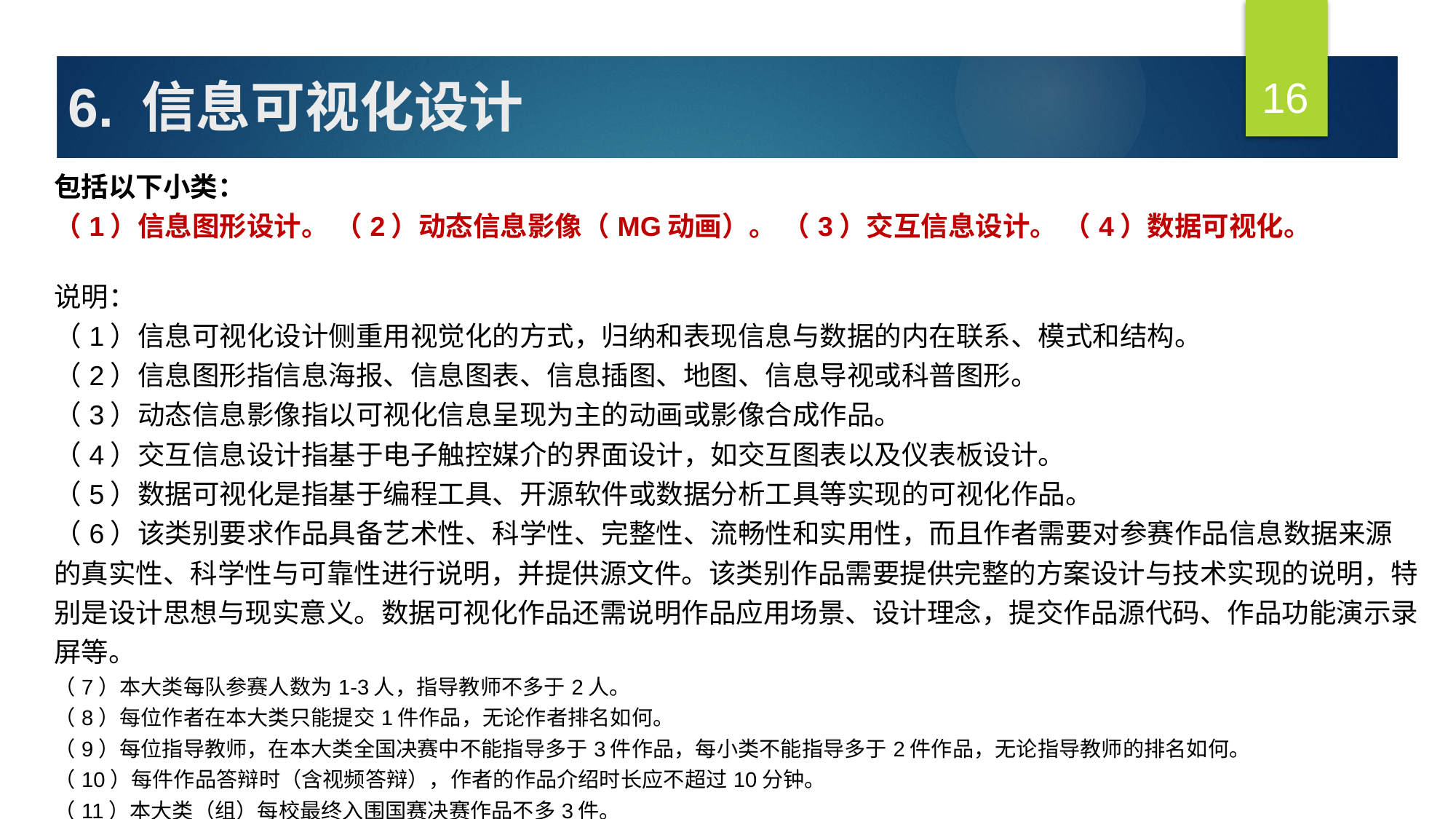

16
# 6. 信息可视化设计
| 包括以下小类： （1）信息图形设计。 （2）动态信息影像（MG动画）。 （3）交互信息设计。 （4）数据可视化。 说明： （1）信息可视化设计侧重用视觉化的方式，归纳和表现信息与数据的内在联系、模式和结构。 （2）信息图形指信息海报、信息图表、信息插图、地图、信息导视或科普图形。 （3）动态信息影像指以可视化信息呈现为主的动画或影像合成作品。 （4）交互信息设计指基于电子触控媒介的界面设计，如交互图表以及仪表板设计。 （5）数据可视化是指基于编程工具、开源软件或数据分析工具等实现的可视化作品。 （6）该类别要求作品具备艺术性、科学性、完整性、流畅性和实用性，而且作者需要对参赛作品信息数据来源的真实性、科学性与可靠性进行说明，并提供源文件。该类别作品需要提供完整的方案设计与技术实现的说明，特别是设计思想与现实意义。数据可视化作品还需说明作品应用场景、设计理念，提交作品源代码、作品功能演示录屏等。 （7）本大类每队参赛人数为1-3人，指导教师不多于2人。 （8）每位作者在本大类只能提交1件作品，无论作者排名如何。 （9）每位指导教师，在本大类全国决赛中不能指导多于3件作品，每小类不能指导多于2件作品，无论指导教师的排名如何。 （10）每件作品答辩时（含视频答辩），作者的作品介绍时长应不超过10分钟。 （11）本大类（组）每校最终入围国赛决赛作品不多3件。 （12）安徽省级赛要求： 位参赛学生参与创作的作品每大类不得超过2件； 每位指导教师指导的作品数量每大类不得超过4件，其中作为第一指导老师的不得超过2件，作为第二指导老师的不得超过2件。 作品提交时，必须上传体积不超过500MB、时长不超过10分钟的作品演示视频。 |
| --- |